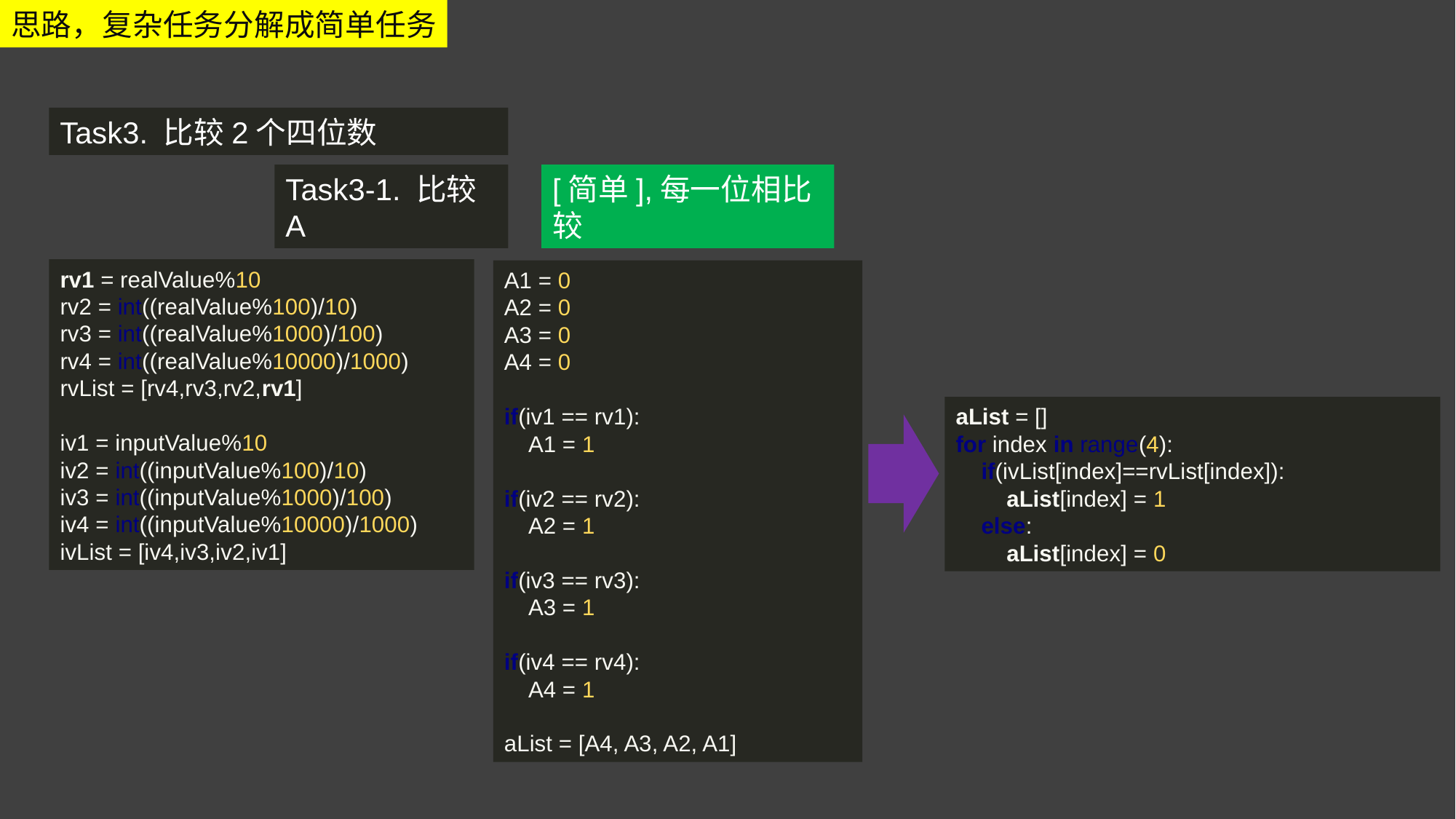

思路，复杂任务分解成简单任务
Task3. 比较2个四位数
Task3-1. 比较A
[简单],每一位相比较
rv1 = realValue%10
rv2 = int((realValue%100)/10)
rv3 = int((realValue%1000)/100)
rv4 = int((realValue%10000)/1000)
rvList = [rv4,rv3,rv2,rv1]
iv1 = inputValue%10
iv2 = int((inputValue%100)/10)
iv3 = int((inputValue%1000)/100)
iv4 = int((inputValue%10000)/1000)
ivList = [iv4,iv3,iv2,iv1]
A1 = 0
A2 = 0
A3 = 0
A4 = 0
if(iv1 == rv1):
    A1 = 1
if(iv2 == rv2):
    A2 = 1
if(iv3 == rv3):
    A3 = 1
if(iv4 == rv4):
    A4 = 1
aList = [A4, A3, A2, A1]
aList = []
for index in range(4):
    if(ivList[index]==rvList[index]):
        aList[index] = 1
    else:
        aList[index] = 0